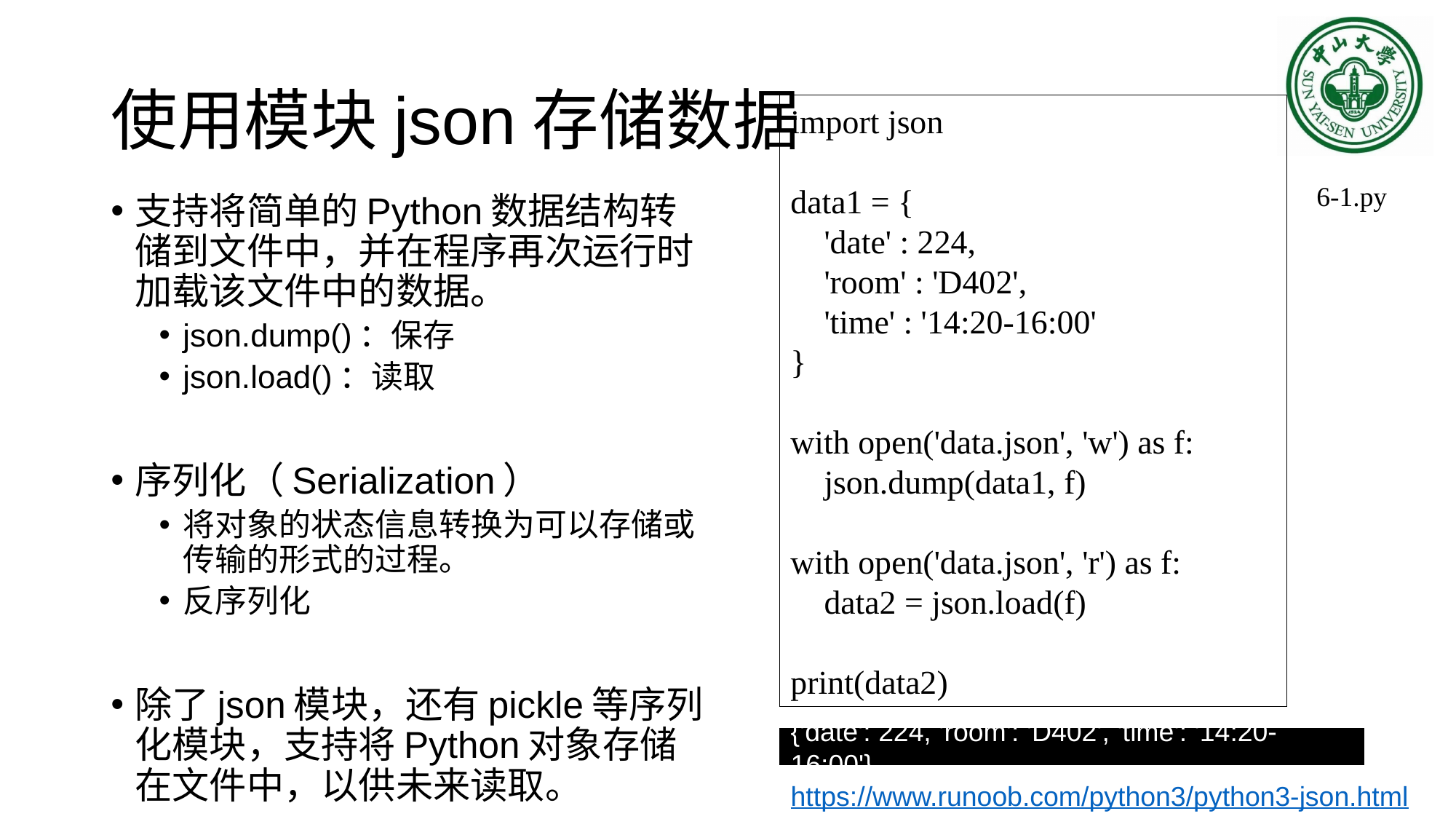

# 使用模块json存储数据
import json

data1 = {
    'date' : 224,
    'room' : 'D402',
    'time' : '14:20-16:00'
}

with open('data.json', 'w') as f:
    json.dump(data1, f)

with open('data.json', 'r') as f:
    data2 = json.load(f)

print(data2)
6-1.py
支持将简单的Python数据结构转储到文件中，并在程序再次运行时加载该文件中的数据。
json.dump()：保存
json.load()：读取

序列化（Serialization）
将对象的状态信息转换为可以存储或传输的形式的过程。
反序列化

除了json模块，还有pickle等序列化模块，支持将Python对象存储在文件中，以供未来读取。

{'date': 224, 'room': 'D402', 'time': '14:20-16:00'}
https://www.runoob.com/python3/python3-json.html